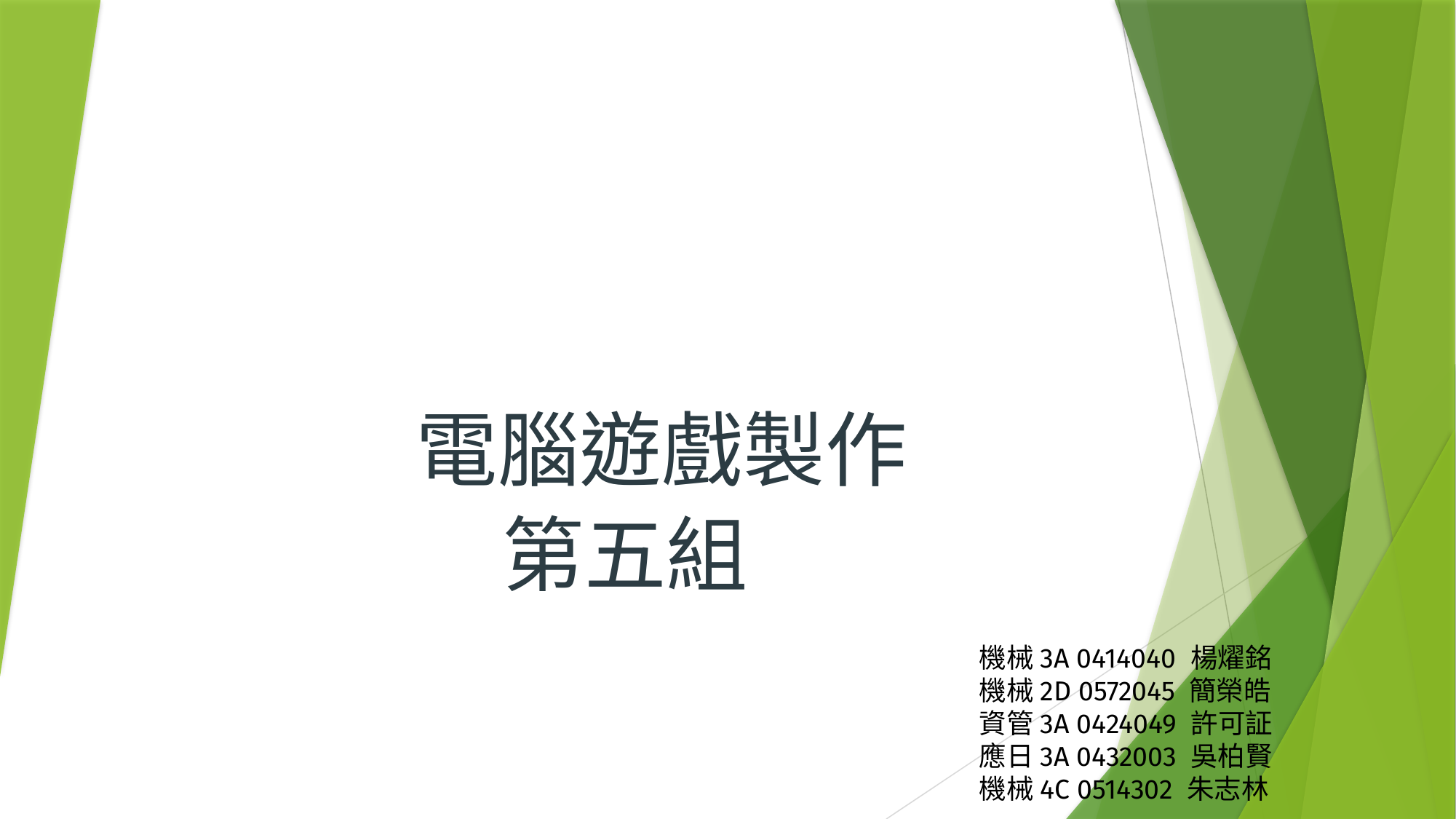

電腦遊戲製作
# 第五組
機械3A 0414040 楊燿銘
機械2D 0572045 簡榮皓
資管3A 0424049 許可証
應日3A 0432003 吳柏賢
機械4C 0514302 朱志林